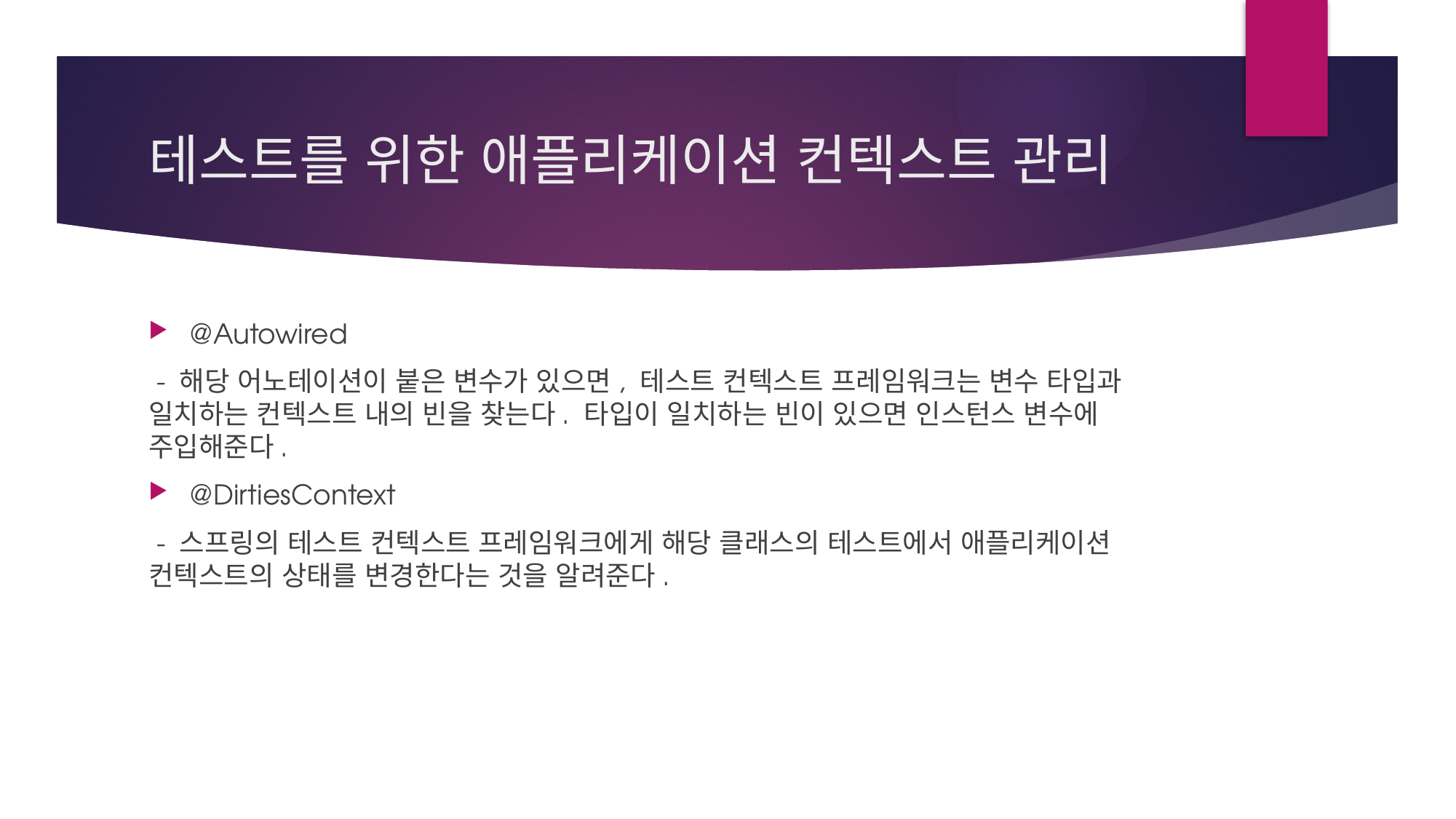

# 테스트를 위한 애플리케이션 컨텍스트 관리
@Autowired
 - 해당 어노테이션이 붙은 변수가 있으면, 테스트 컨텍스트 프레임워크는 변수 타입과 일치하는 컨텍스트 내의 빈을 찾는다. 타입이 일치하는 빈이 있으면 인스턴스 변수에 주입해준다.
@DirtiesContext
 - 스프링의 테스트 컨텍스트 프레임워크에게 해당 클래스의 테스트에서 애플리케이션 컨텍스트의 상태를 변경한다는 것을 알려준다.